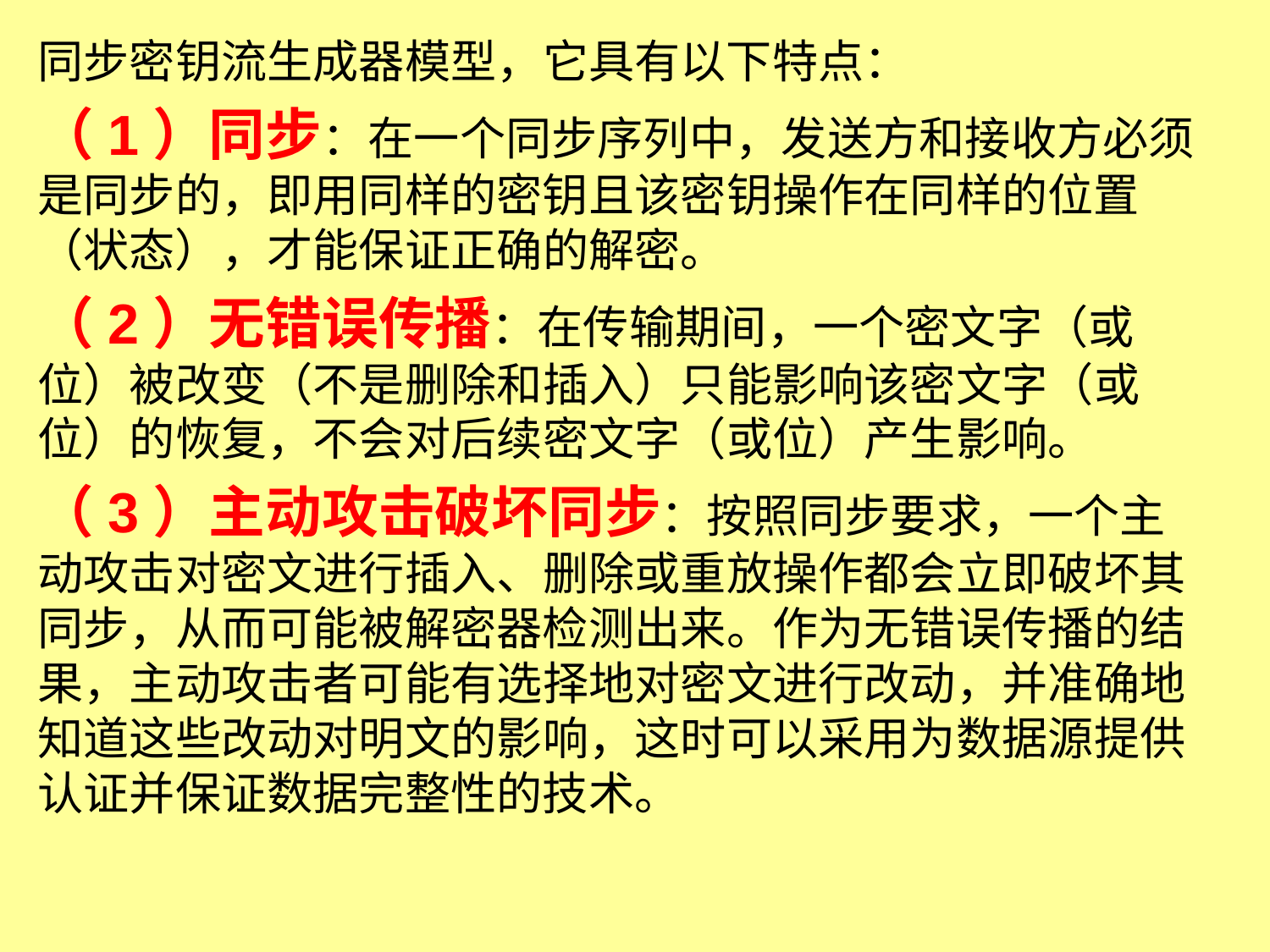

同步密钥流生成器模型，它具有以下特点：
（1）同步：在一个同步序列中，发送方和接收方必须是同步的，即用同样的密钥且该密钥操作在同样的位置（状态），才能保证正确的解密。
（2）无错误传播：在传输期间，一个密文字（或位）被改变（不是删除和插入）只能影响该密文字（或位）的恢复，不会对后续密文字（或位）产生影响。
（3）主动攻击破坏同步：按照同步要求，一个主动攻击对密文进行插入、删除或重放操作都会立即破坏其同步，从而可能被解密器检测出来。作为无错误传播的结果，主动攻击者可能有选择地对密文进行改动，并准确地知道这些改动对明文的影响，这时可以采用为数据源提供认证并保证数据完整性的技术。